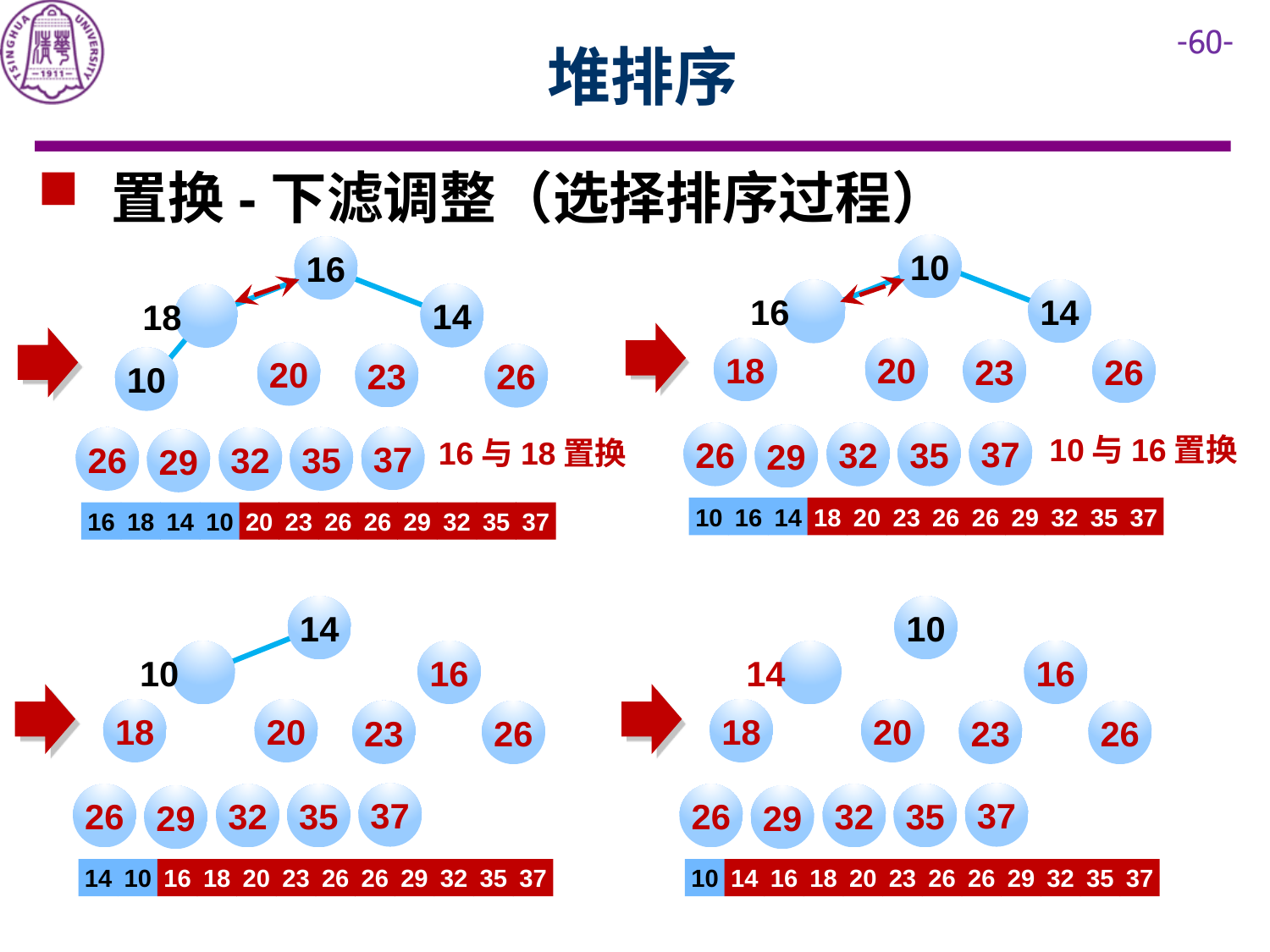

# 堆排序
 置换-下滤调整（选择排序过程）
10
16

14
16
14
18

18
20
23
26
20
23
26
10
37
26
35
32
10与16置换
29
37
26
35
16与18置换
32
29
10
16
14
18
20
23
26
26
29
32
35
37
16
18
14
10
20
23
26
26
29
32
35
37
14
10

16
16
10
14

18
20
18
20
23
23
26
26
37
37
26
35
26
35
32
32
29
29
14
10
16
18
20
23
26
26
29
32
35
37
10
14
16
18
20
23
26
26
29
32
35
37